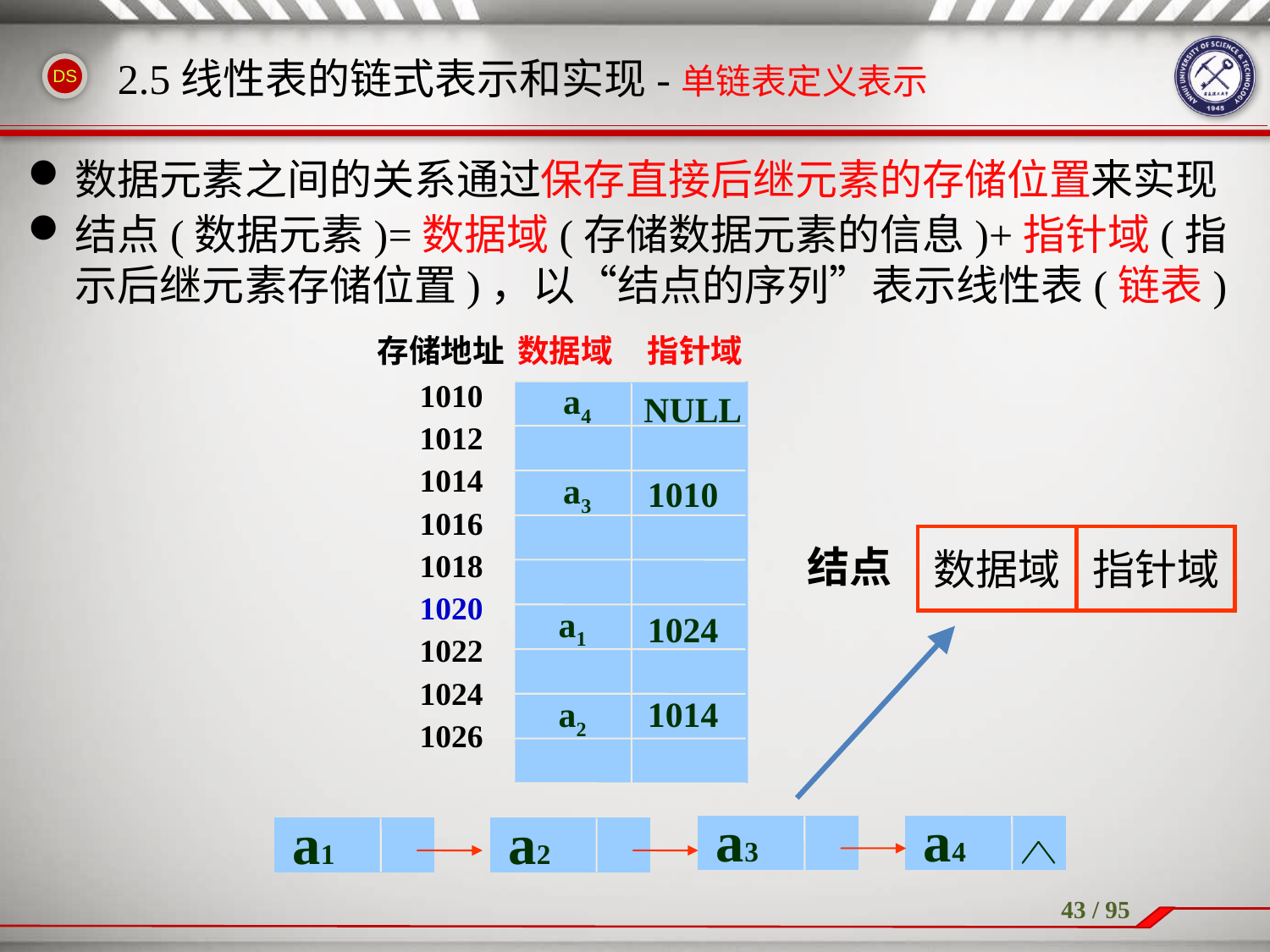

# 2.5线性表的链式表示和实现-单链表定义表示
数据元素之间的关系通过保存直接后继元素的存储位置来实现
结点(数据元素)=数据域(存储数据元素的信息)+指针域(指示后继元素存储位置)，以“结点的序列”表示线性表(链表)
存储地址
数据域
指针域
a4
1010
1012
1014
1016
1018
1020
1022
1024
1026

NULL

a3
1010

a1
1024

1014
a2

数据域
指针域
结点
a3

a4

a1

a2